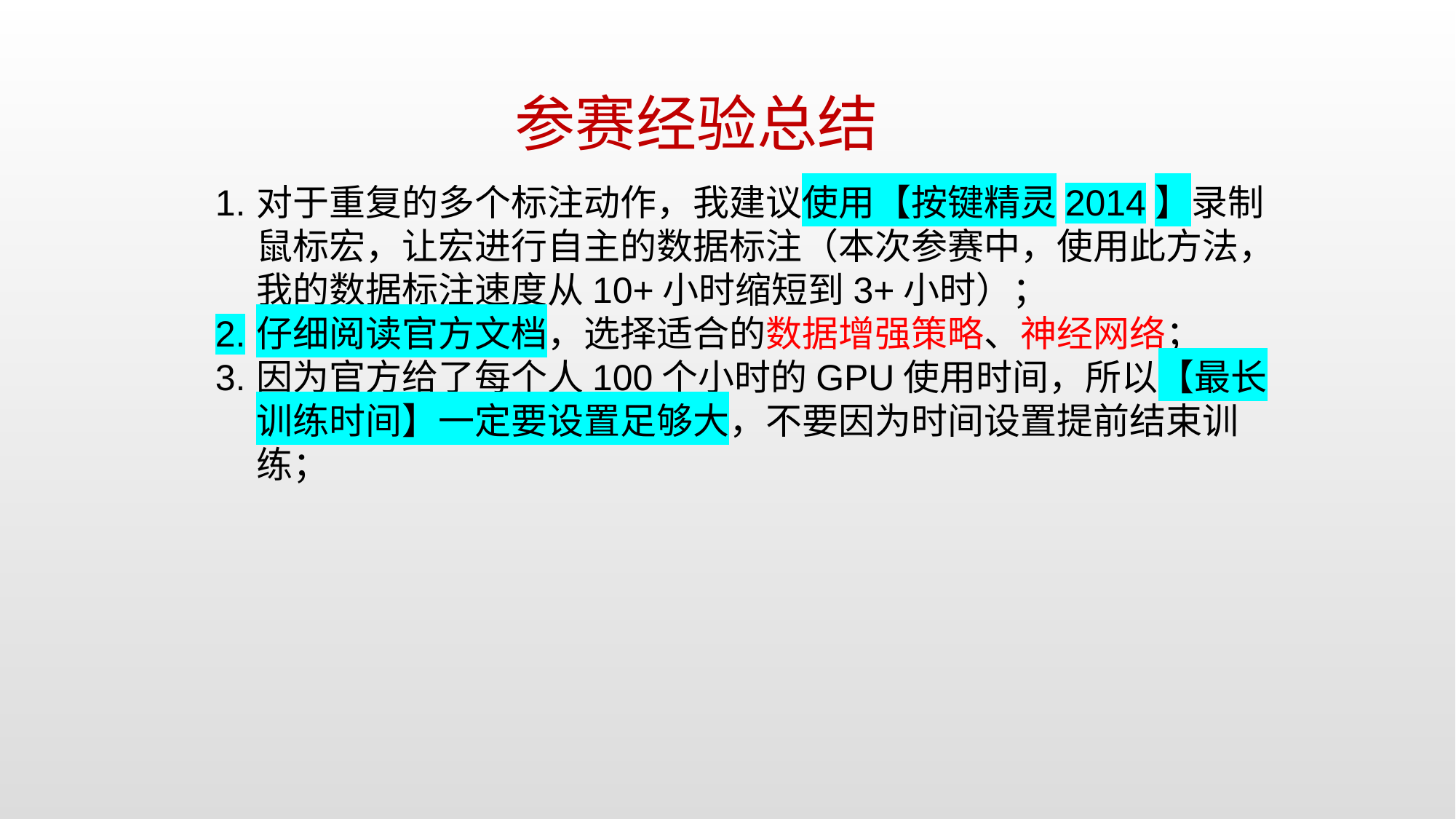

参赛经验总结
对于重复的多个标注动作，我建议使用【按键精灵2014】录制鼠标宏，让宏进行自主的数据标注（本次参赛中，使用此方法，我的数据标注速度从10+小时缩短到3+小时）；
仔细阅读官方文档，选择适合的数据增强策略、神经网络；
因为官方给了每个人100个小时的GPU使用时间，所以【最长训练时间】一定要设置足够大，不要因为时间设置提前结束训练；